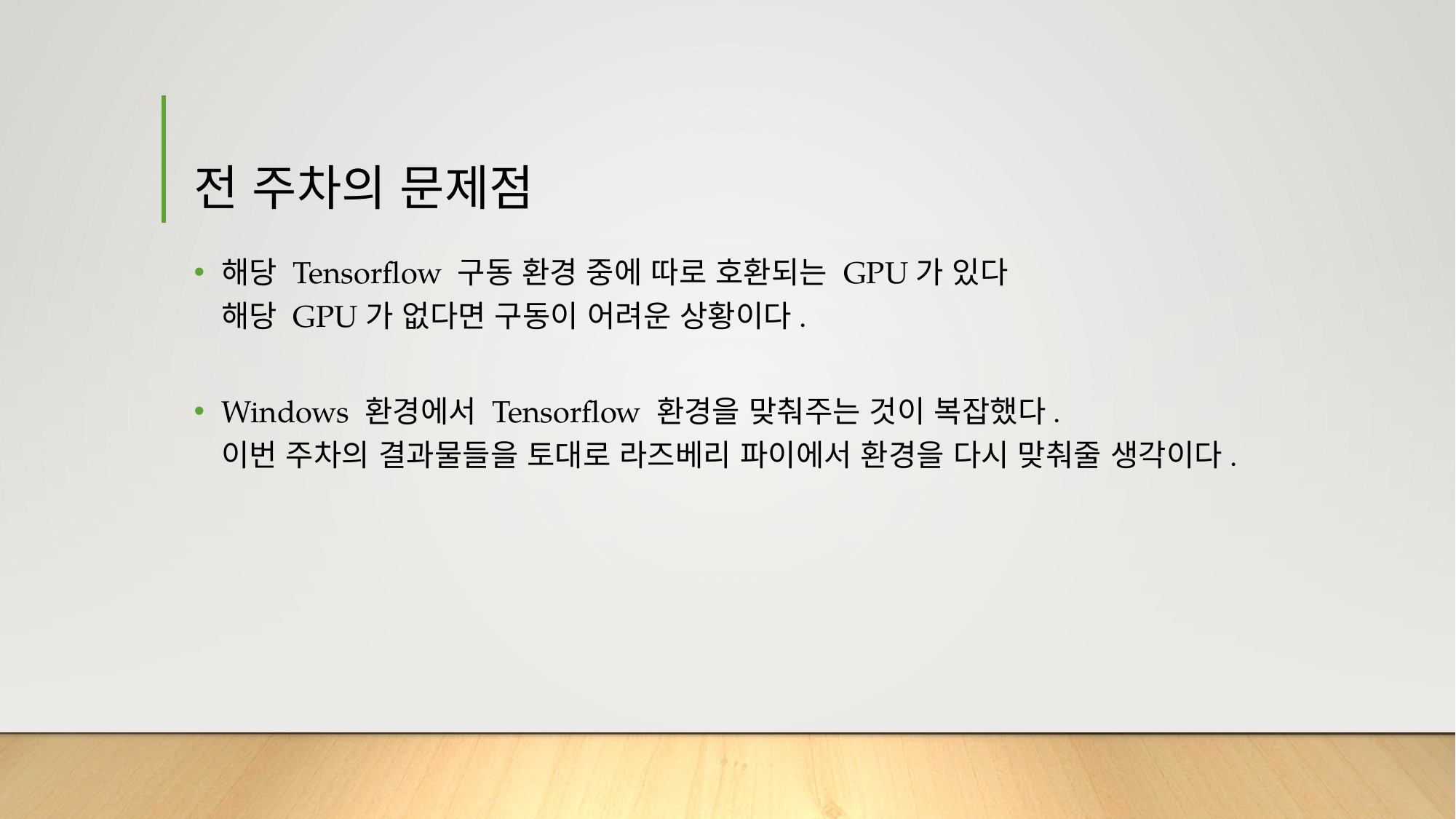

# 전 주차의 문제점
해당 Tensorflow 구동 환경 중에 따로 호환되는 GPU가 있다
해당 GPU가 없다면 구동이 어려운 상황이다.
Windows 환경에서 Tensorflow 환경을 맞춰주는 것이 복잡했다.
이번 주차의 결과물들을 토대로 라즈베리 파이에서 환경을 다시 맞춰줄 생각이다.